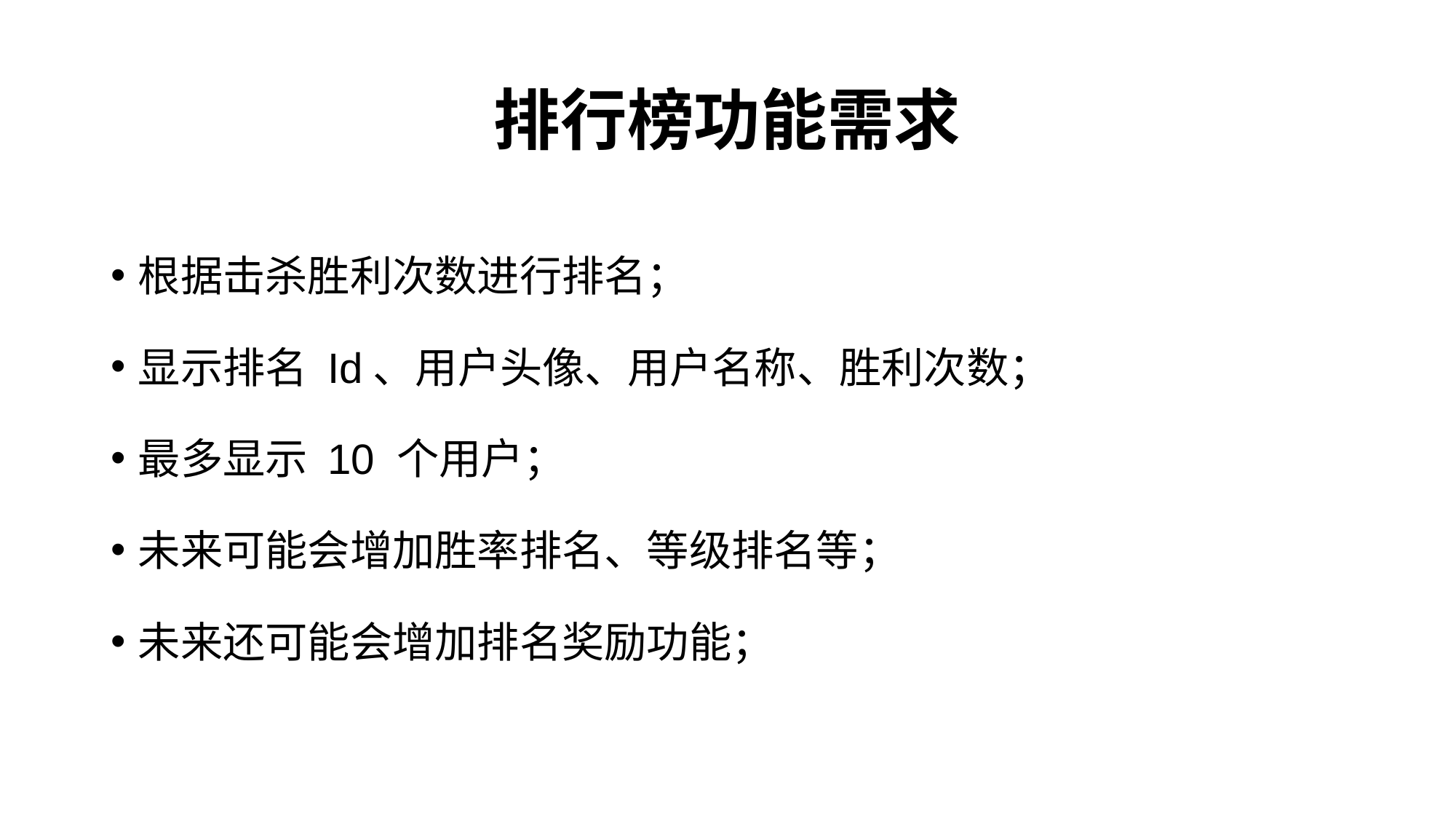

# 排行榜功能需求
根据击杀胜利次数进行排名；
显示排名 Id、用户头像、用户名称、胜利次数；
最多显示 10 个用户；
未来可能会增加胜率排名、等级排名等；
未来还可能会增加排名奖励功能；